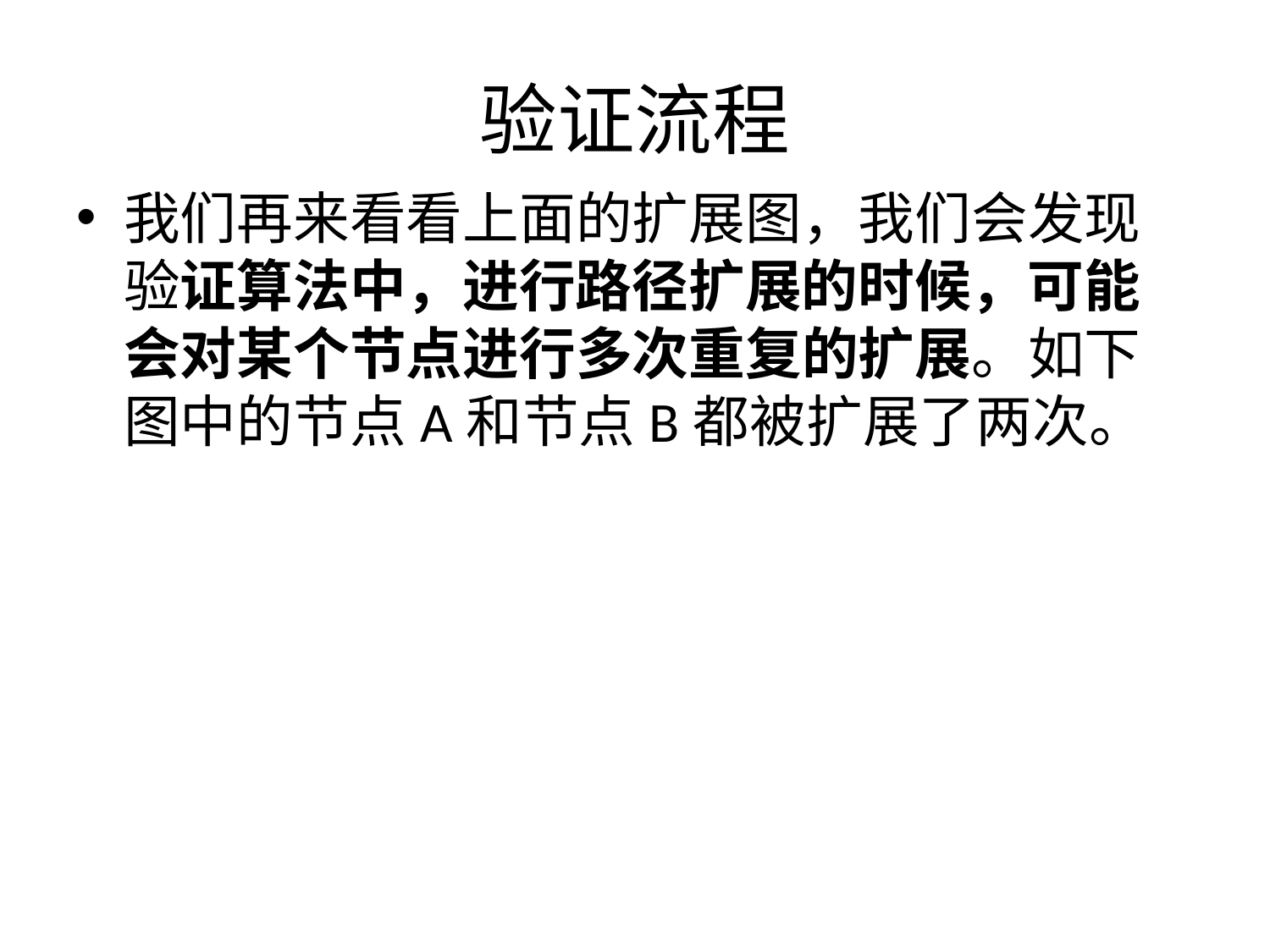

# 验证流程
我们再来看看上面的扩展图，我们会发现验证算法中，进行路径扩展的时候，可能会对某个节点进行多次重复的扩展。如下图中的节点A和节点B都被扩展了两次。